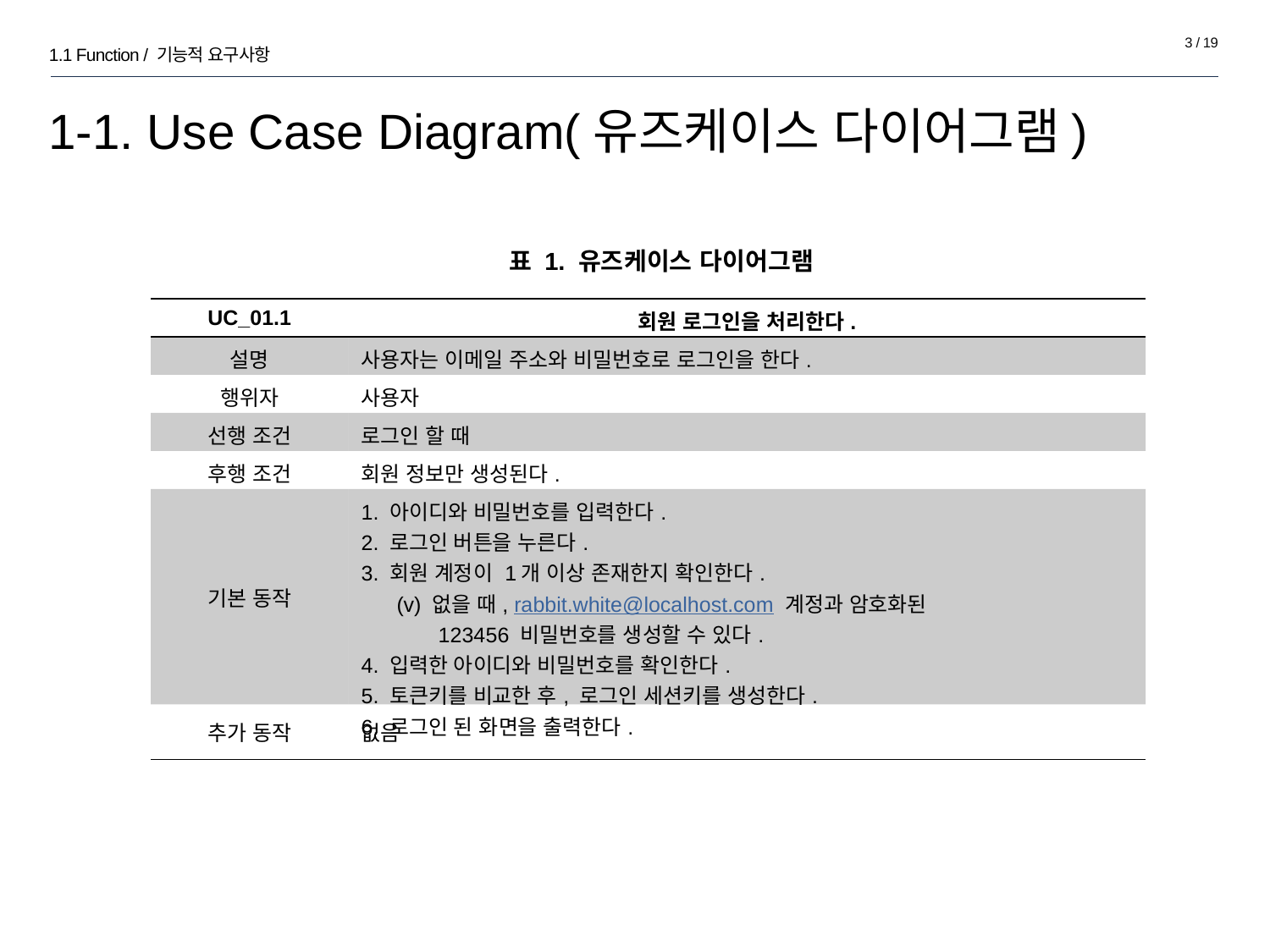

3 / 19
1.1 Function / 기능적 요구사항
# 1-1. Use Case Diagram(유즈케이스 다이어그램)
표 1. 유즈케이스 다이어그램
| UC\_01.1 | 회원 로그인을 처리한다. |
| --- | --- |
| 설명 | 사용자는 이메일 주소와 비밀번호로 로그인을 한다. |
| 행위자 | 사용자 |
| 선행 조건 | 로그인 할 때 |
| 후행 조건 | 회원 정보만 생성된다. |
| 기본 동작 | 1. 아이디와 비밀번호를 입력한다. 2. 로그인 버튼을 누른다. 3. 회원 계정이 1개 이상 존재한지 확인한다. (v) 없을 때, rabbit.white@localhost.com 계정과 암호화된 123456 비밀번호를 생성할 수 있다. 4. 입력한 아이디와 비밀번호를 확인한다. 5. 토큰키를 비교한 후, 로그인 세션키를 생성한다. 6. 로그인 된 화면을 출력한다. |
| 추가 동작 | 없음 |